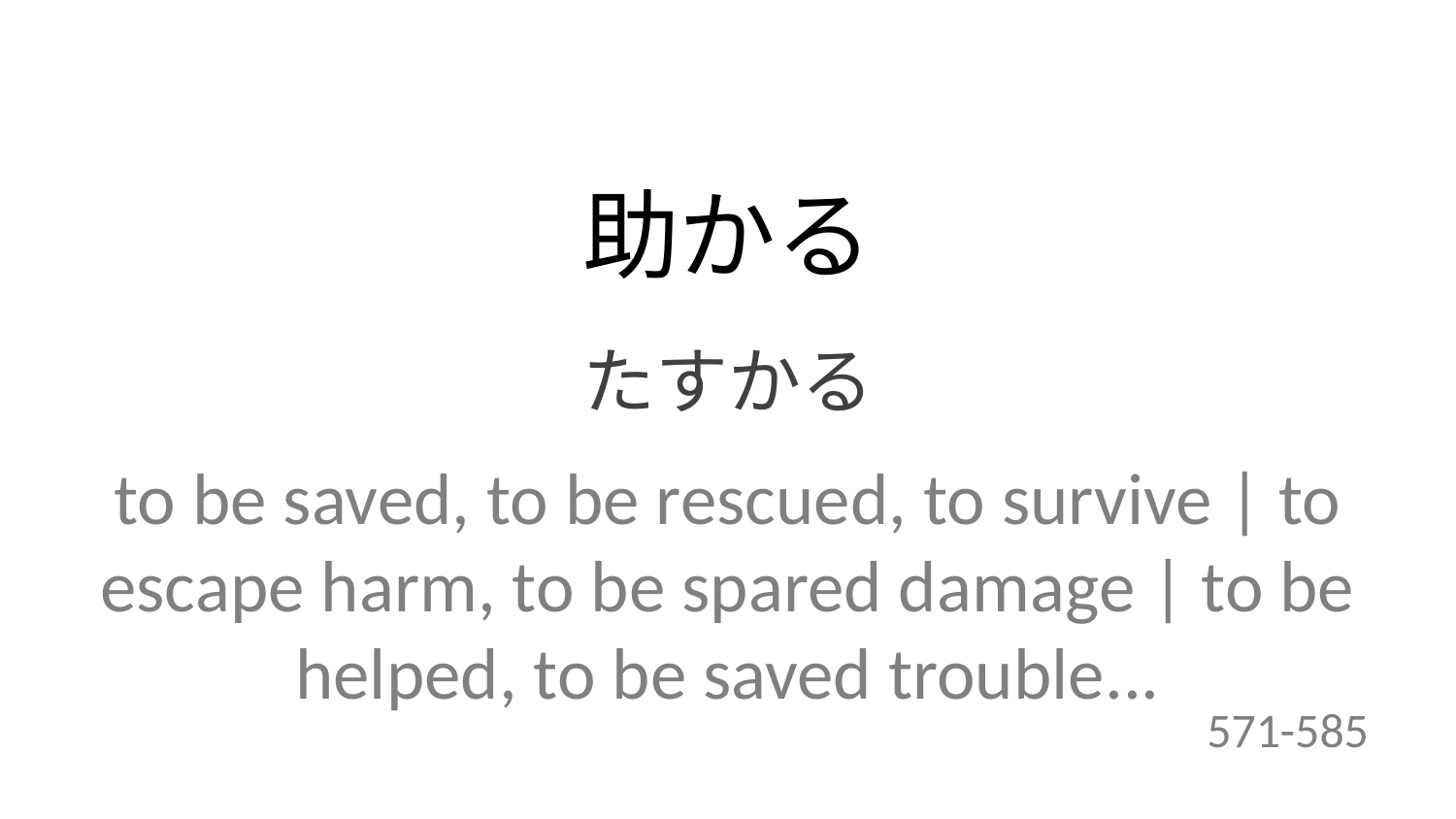

助かる

たすかる
to be saved, to be rescued, to survive | to escape harm, to be spared damage | to be helped, to be saved trouble...
571-585